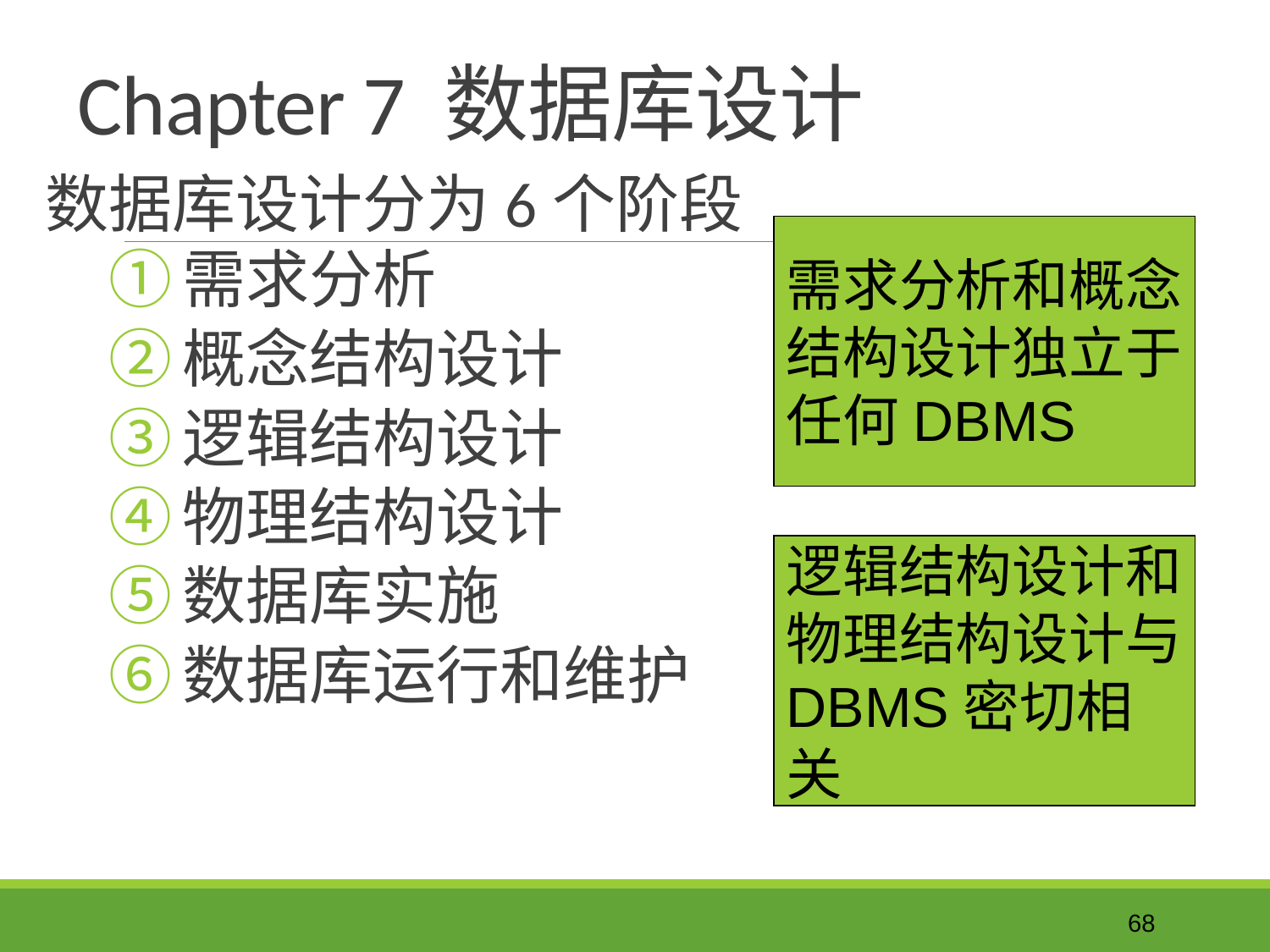

# Chapter 7 数据库设计
数据库设计分为6个阶段
需求分析
概念结构设计
逻辑结构设计
物理结构设计
数据库实施
数据库运行和维护

需求分析和概念结构设计独立于任何DBMS
逻辑结构设计和物理结构设计与DBMS密切相关
68